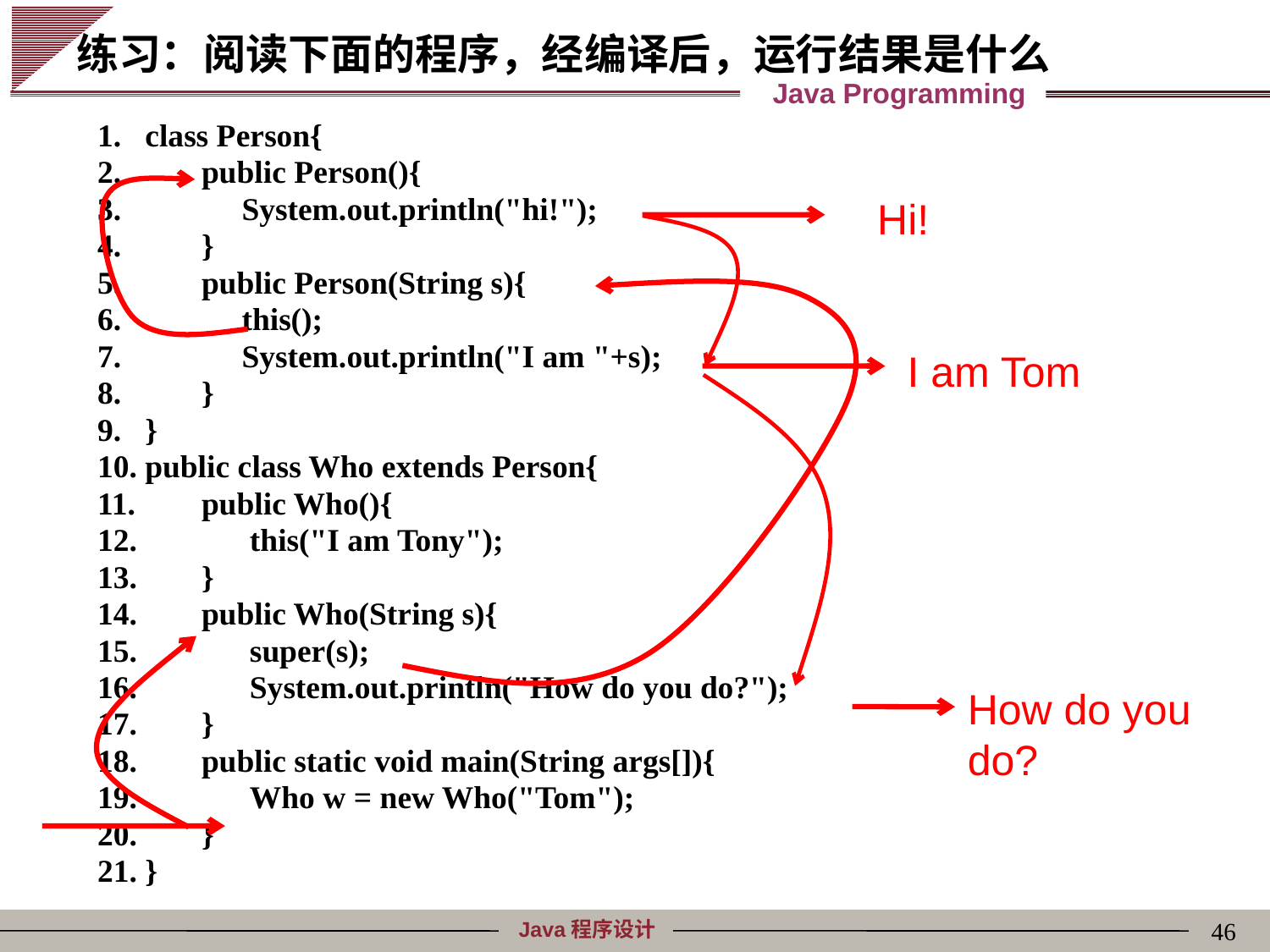

# 练习：阅读下面的程序，经编译后，运行结果是什么
class Person{
       public Person(){
            System.out.println("hi!");
       }
       public Person(String s){
            this();
            System.out.println("I am "+s);
       }
}
public class Who extends Person{
       public Who(){
             this("I am Tony");
       }
       public Who(String s){
             super(s);
             System.out.println("How do you do?");
       }
       public static void main(String args[]){
             Who w = new Who("Tom");
       }
}

Hi!

I am Tom

How do you do?